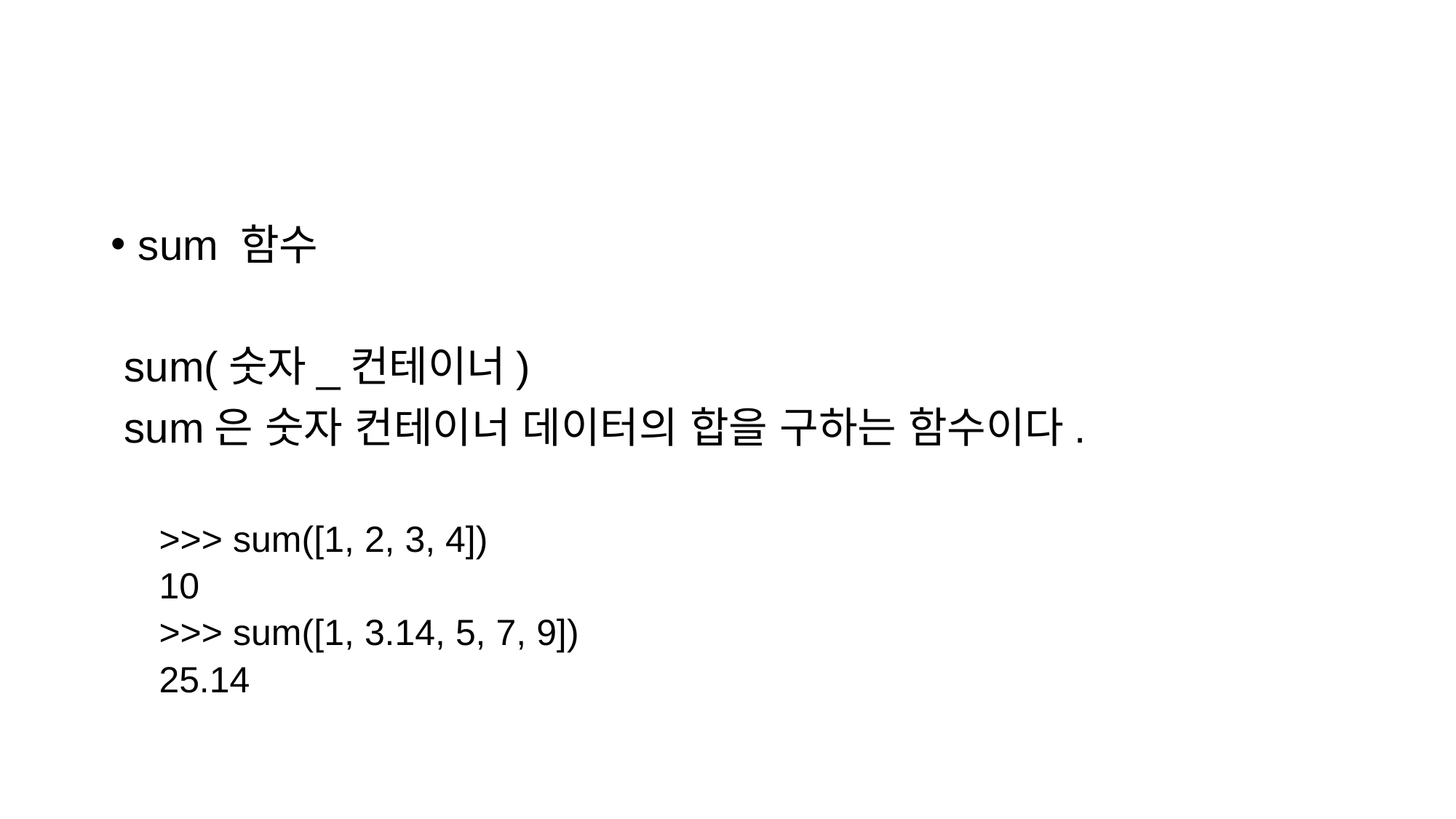

#
sum 함수

sum(숫자_컨테이너)
sum은 숫자 컨테이너 데이터의 합을 구하는 함수이다.

>>> sum([1, 2, 3, 4])
10
>>> sum([1, 3.14, 5, 7, 9])
25.14